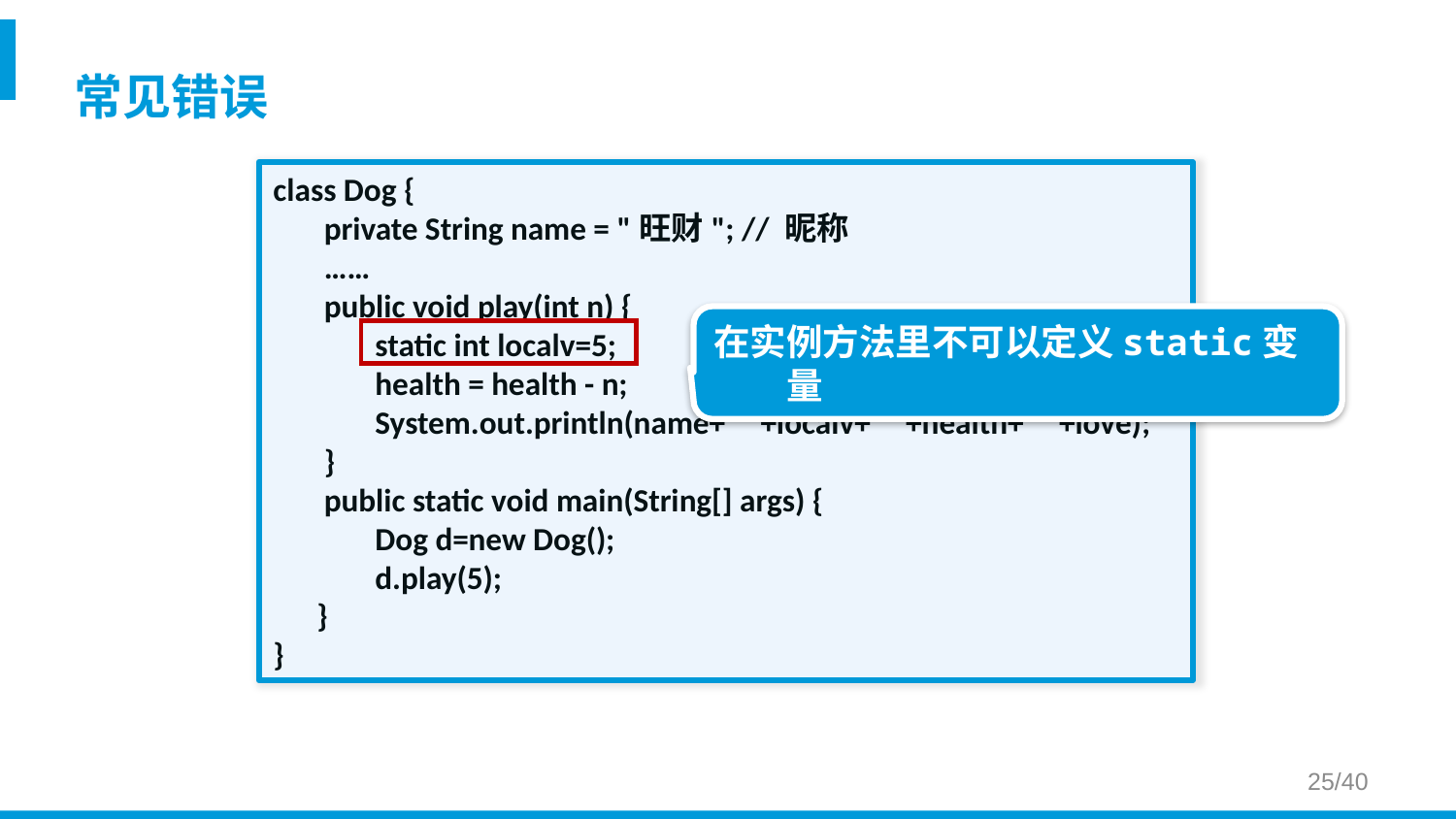

常见错误
class Dog {
       private String name = "旺财"; // 昵称
       ……
       public void play(int n) {
              static int localv=5;
              health = health - n;
              System.out.println(name+" "+localv+" "+health+" "+love);
       }
       public static void main(String[] args) {
              Dog d=new Dog();
              d.play(5);
      }
}
在实例方法里不可以定义static变量

25/40